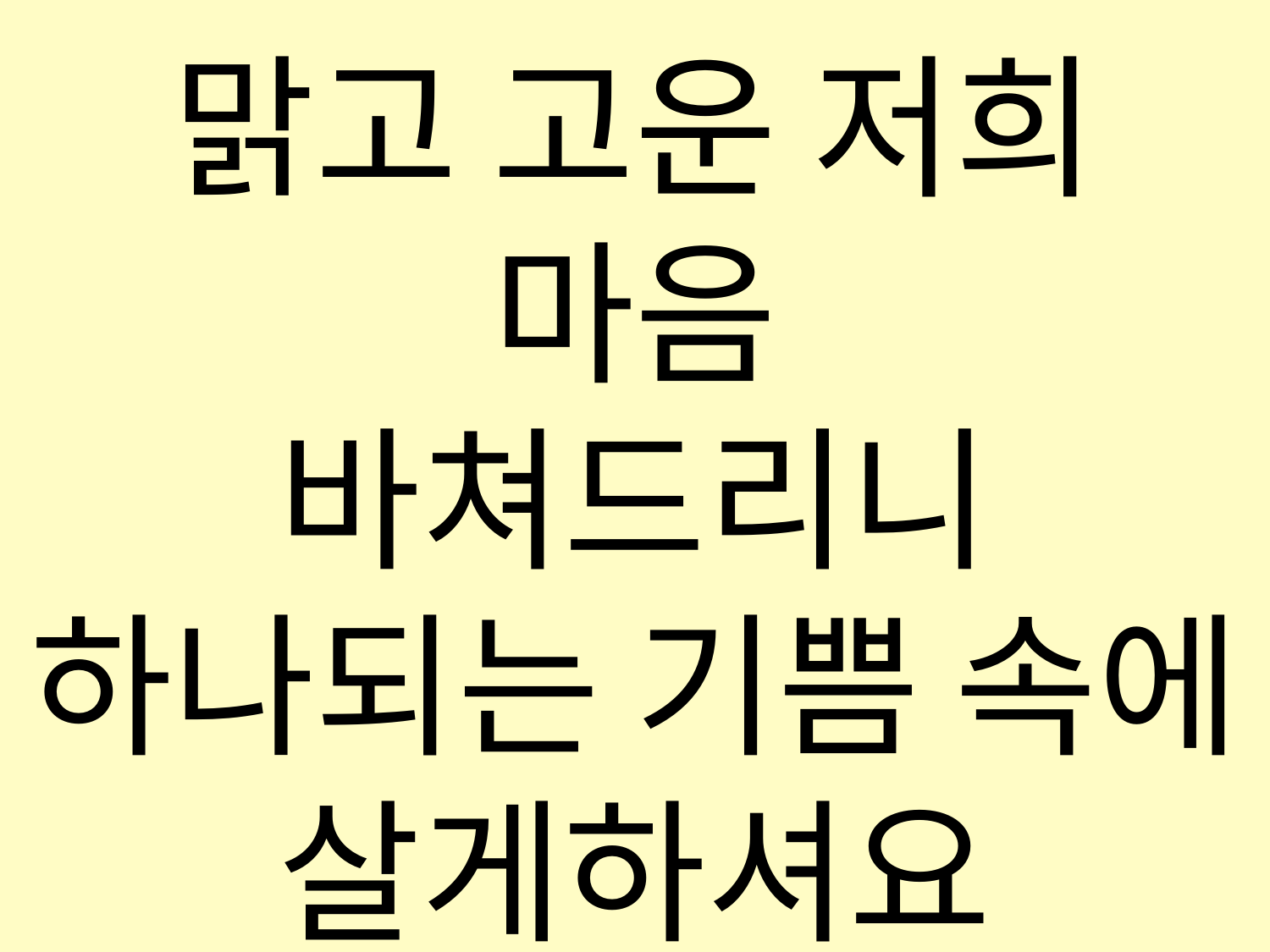

맑고 고운 저희 마음
바쳐드리니
하나되는 기쁨 속에
살게하셔요